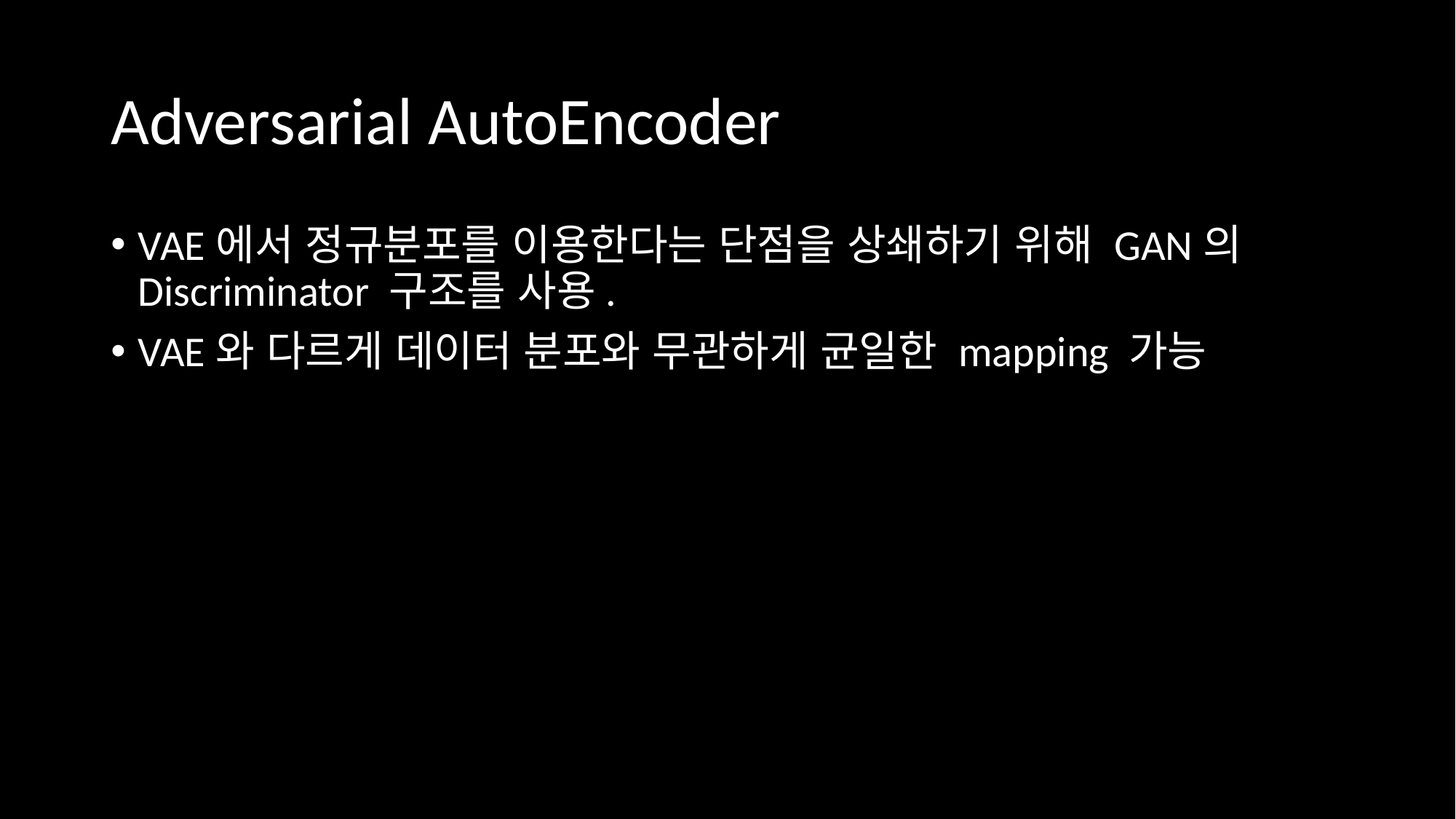

# Adversarial AutoEncoder
VAE에서 정규분포를 이용한다는 단점을 상쇄하기 위해 GAN의 Discriminator 구조를 사용.
VAE와 다르게 데이터 분포와 무관하게 균일한 mapping 가능